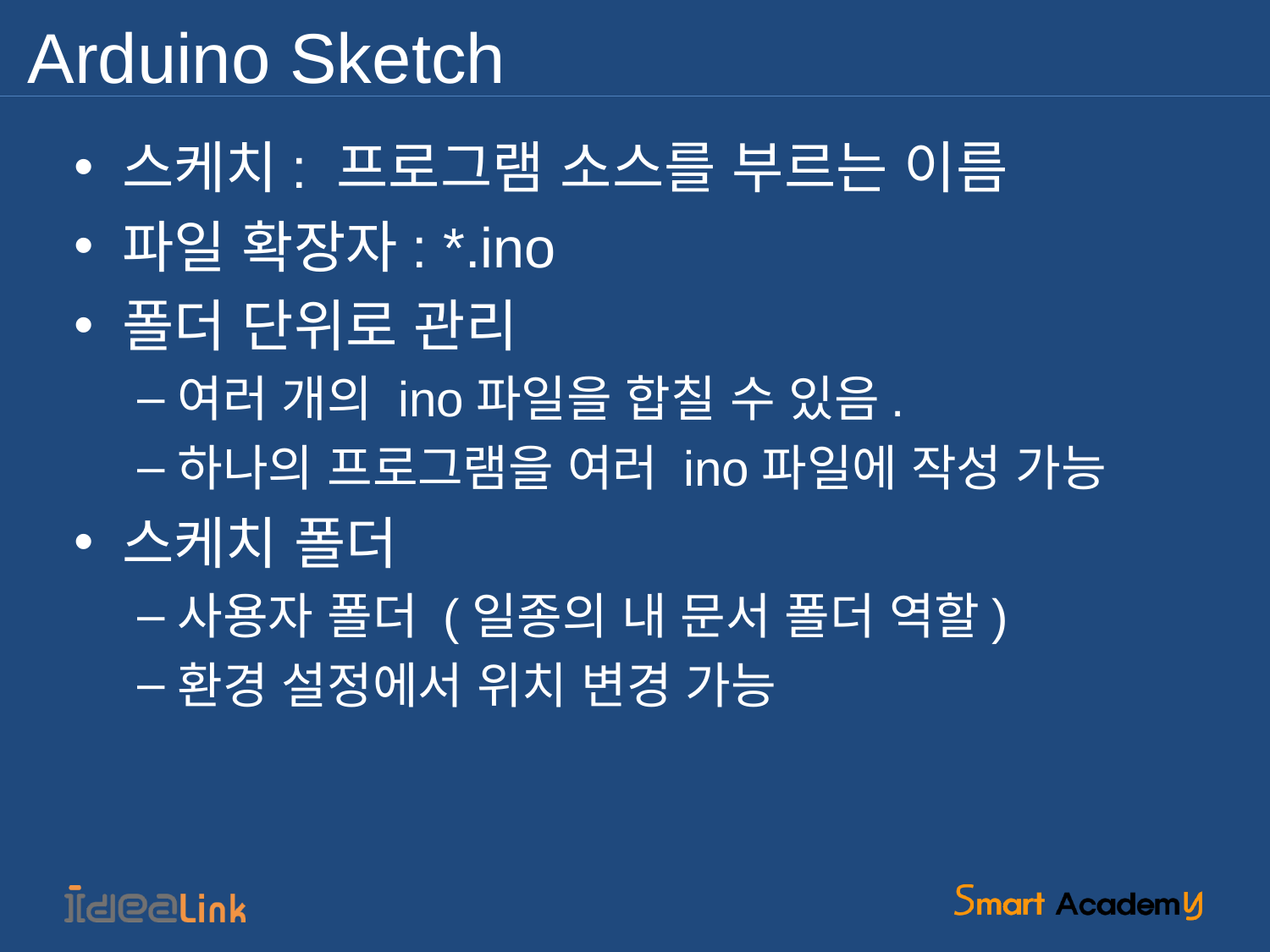

# Arduino Sketch
스케치: 프로그램 소스를 부르는 이름
파일 확장자: *.ino
폴더 단위로 관리
여러 개의 ino파일을 합칠 수 있음.
하나의 프로그램을 여러 ino파일에 작성 가능
스케치 폴더
사용자 폴더 (일종의 내 문서 폴더 역할)
환경 설정에서 위치 변경 가능